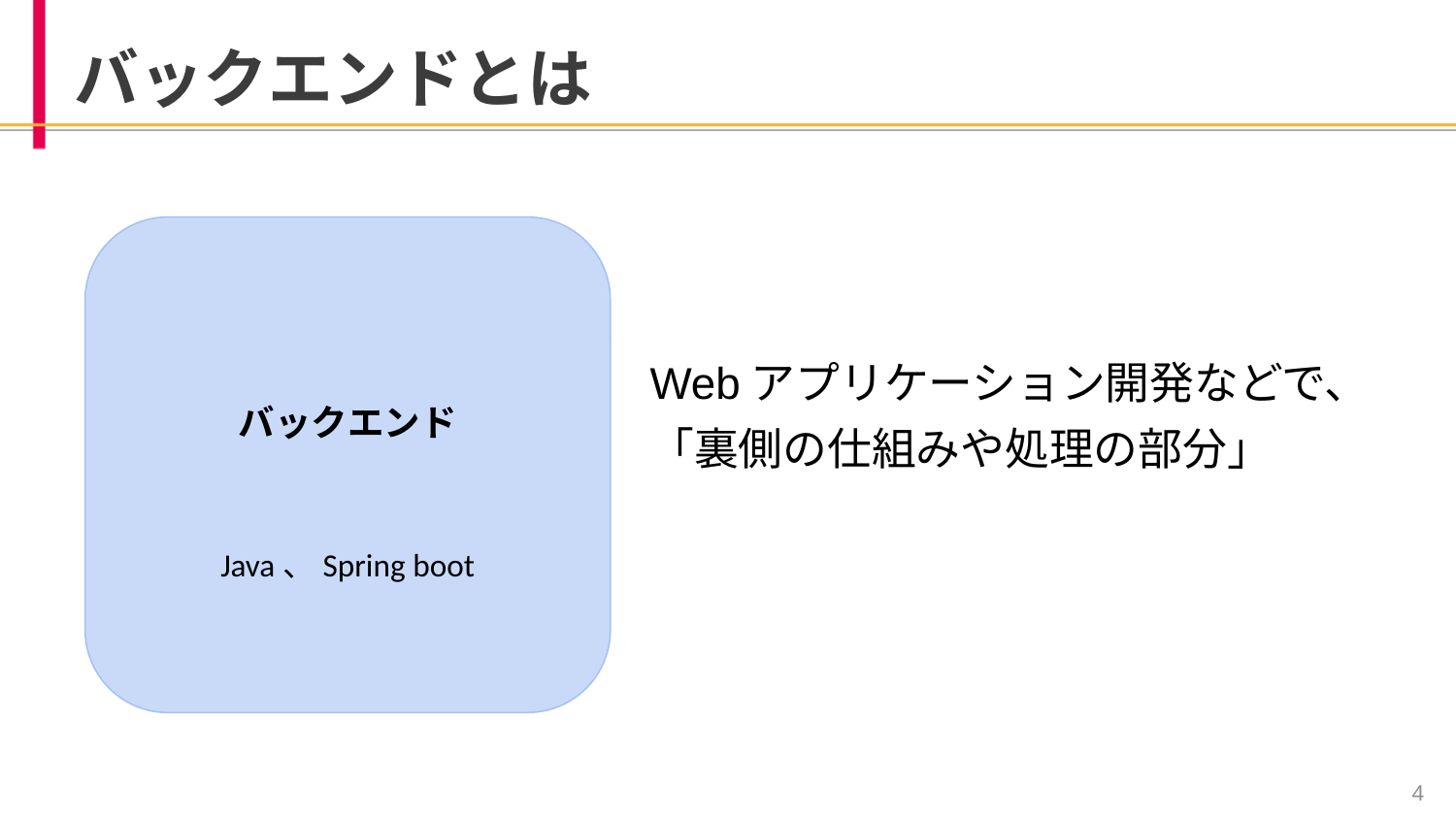

# バックエンドとは

バックエンド

Java、Spring boot

Webアプリケーション開発などで、
「裏側の仕組みや処理の部分」
4